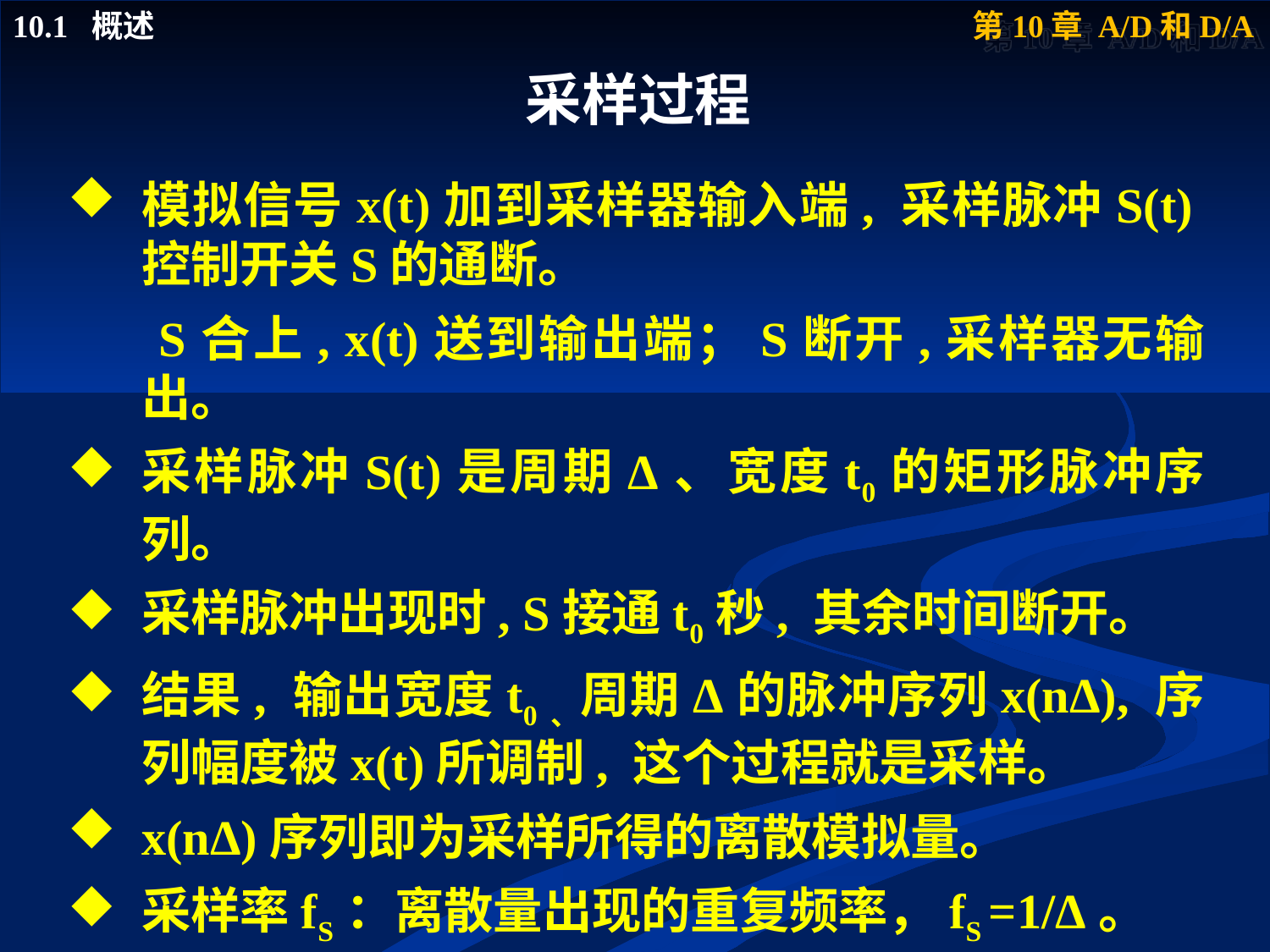

# 采样过程
模拟信号x(t)加到采样器输入端, 采样脉冲S(t)控制开关S的通断。
      S合上, x(t)送到输出端；S断开,采样器无输出。
采样脉冲S(t)是周期Δ、宽度t0的矩形脉冲序列。
采样脉冲出现时, S接通t0秒, 其余时间断开。
结果, 输出宽度t0、周期Δ的脉冲序列x(nΔ), 序列幅度被x(t)所调制, 这个过程就是采样。
x(nΔ)序列即为采样所得的离散模拟量。
采样率fS：离散量出现的重复频率，fS =1/Δ。